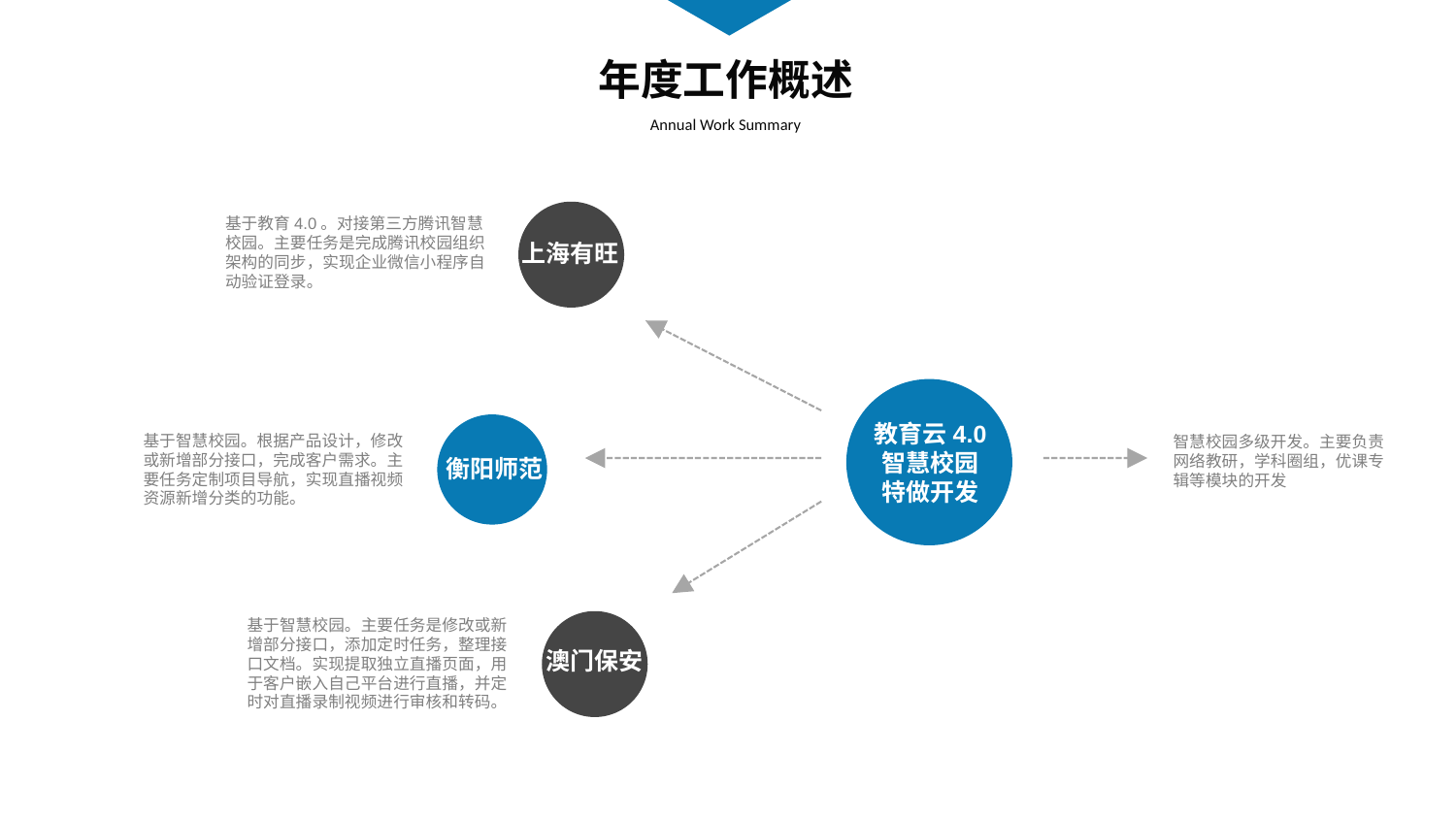

年度工作概述
Annual Work Summary

上海有旺
基于教育4.0。对接第三方腾讯智慧校园。主要任务是完成腾讯校园组织架构的同步，实现企业微信小程序自动验证登录。

教育云4.0
智慧校园
特做开发

衡阳师范
智慧校园多级开发。主要负责网络教研，学科圈组，优课专辑等模块的开发
基于智慧校园。根据产品设计，修改或新增部分接口，完成客户需求。主要任务定制项目导航，实现直播视频资源新增分类的功能。

澳门保安
基于智慧校园。主要任务是修改或新增部分接口，添加定时任务，整理接口文档。实现提取独立直播页面，用于客户嵌入自己平台进行直播，并定时对直播录制视频进行审核和转码。